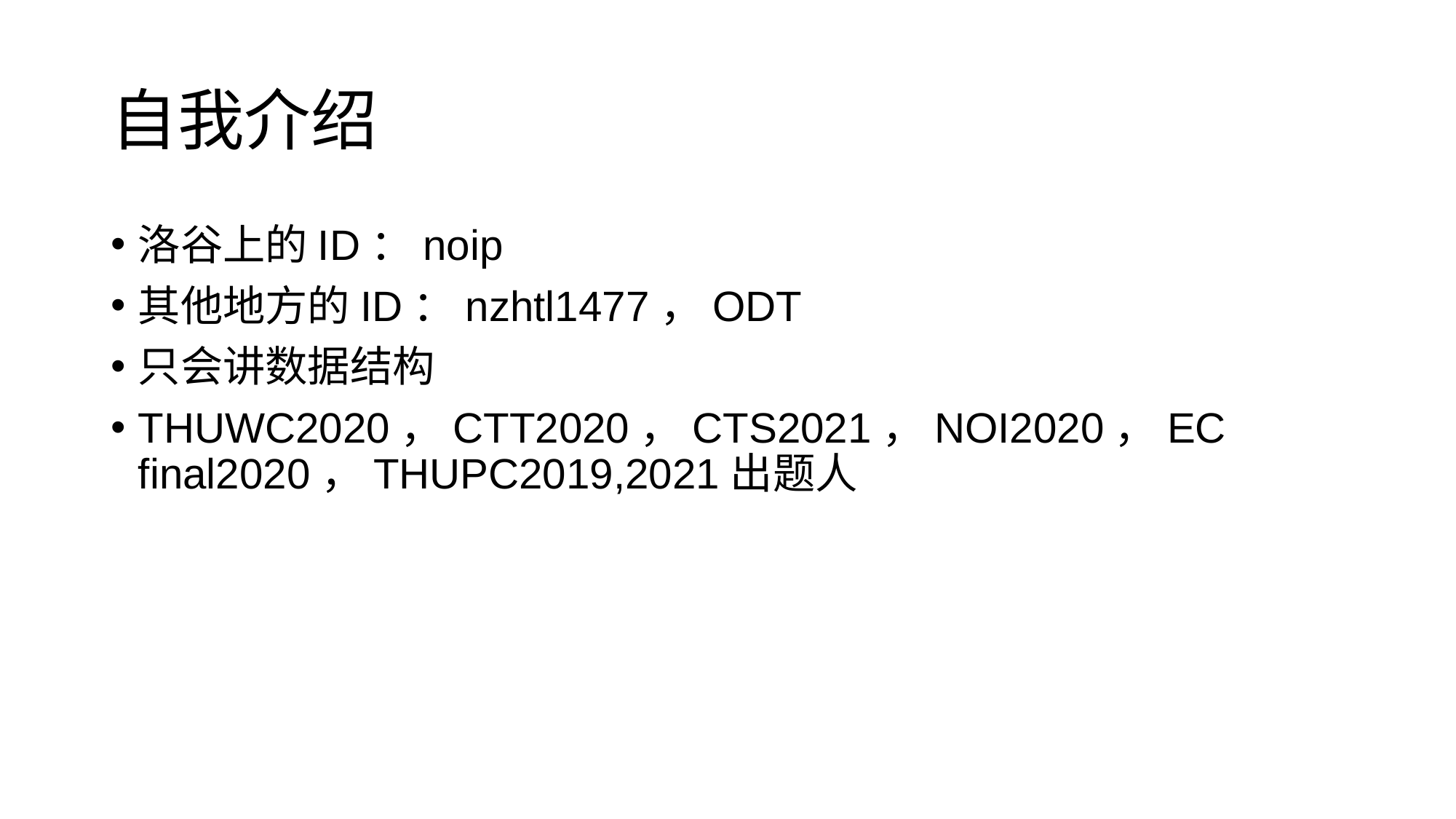

# 自我介绍
洛谷上的ID：noip
其他地方的ID：nzhtl1477，ODT
只会讲数据结构
THUWC2020，CTT2020，CTS2021，NOI2020，EC final2020，THUPC2019,2021出题人